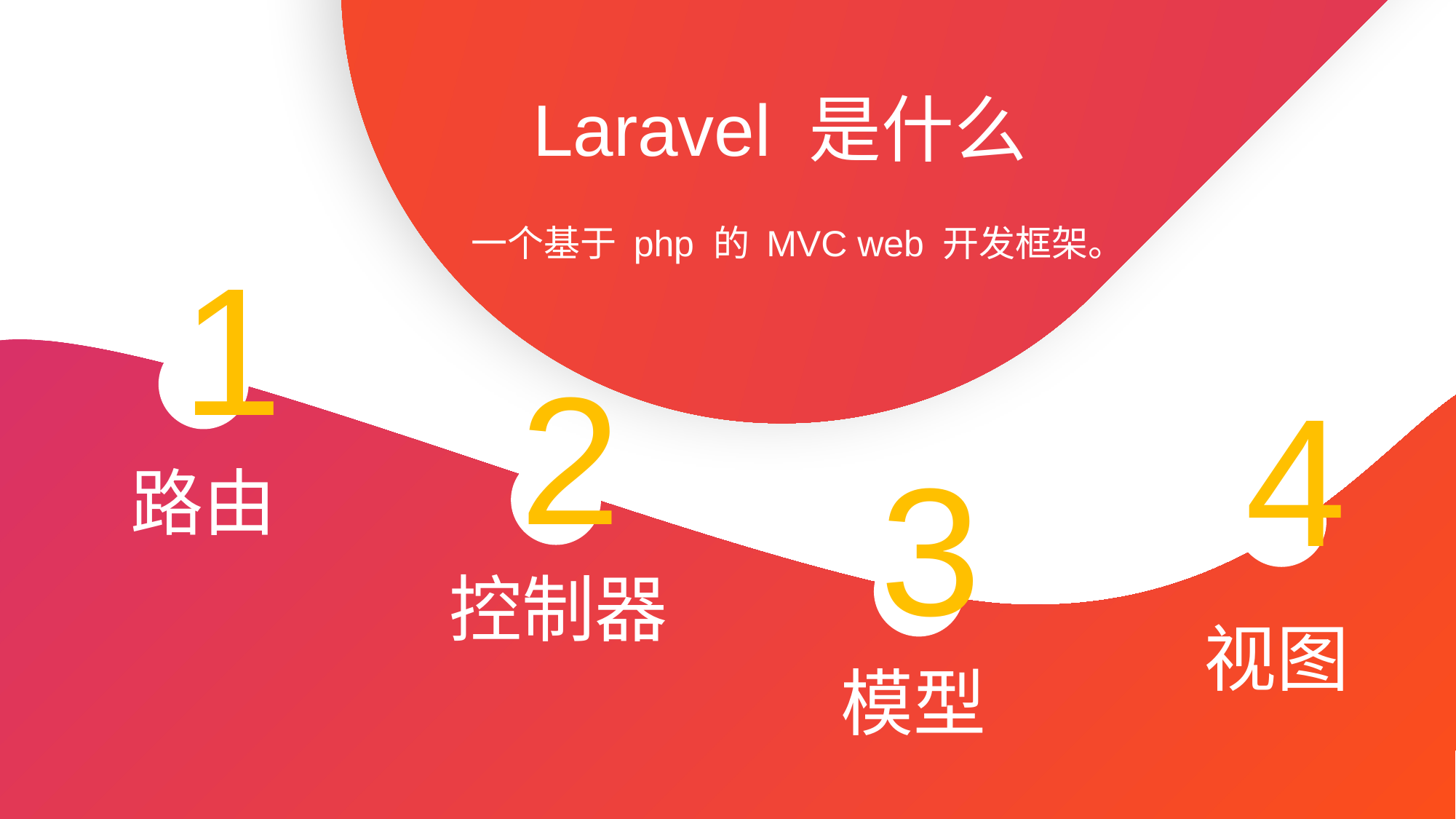

Laravel 是什么
一个基于 php 的 MVC web 开发框架。
1
2

4
3
路由

控制器
视图
模型